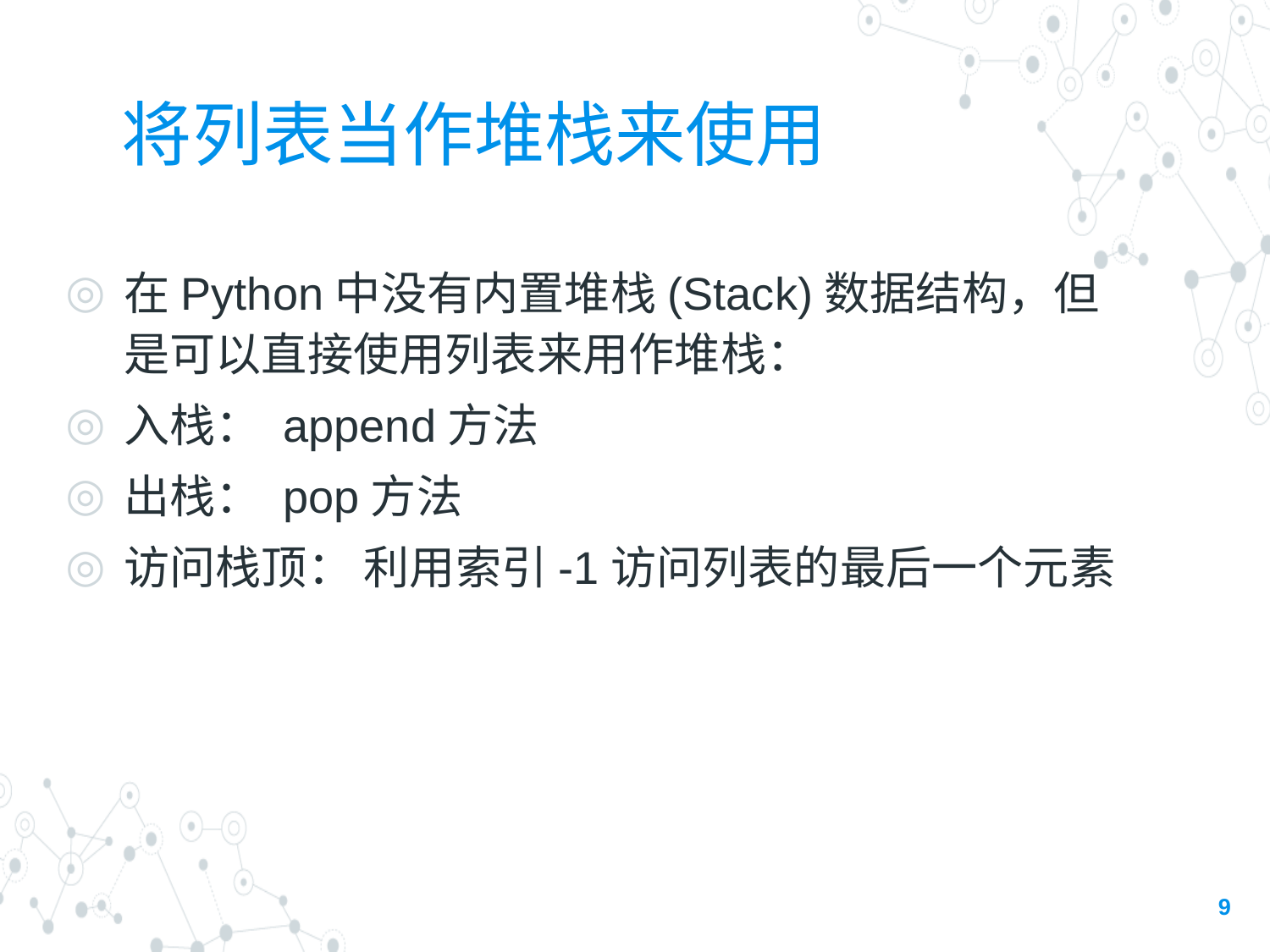

# 将列表当作堆栈来使用
在Python中没有内置堆栈(Stack)数据结构，但是可以直接使用列表来用作堆栈：
入栈： append方法
出栈： pop方法
访问栈顶： 利用索引-1访问列表的最后一个元素
9